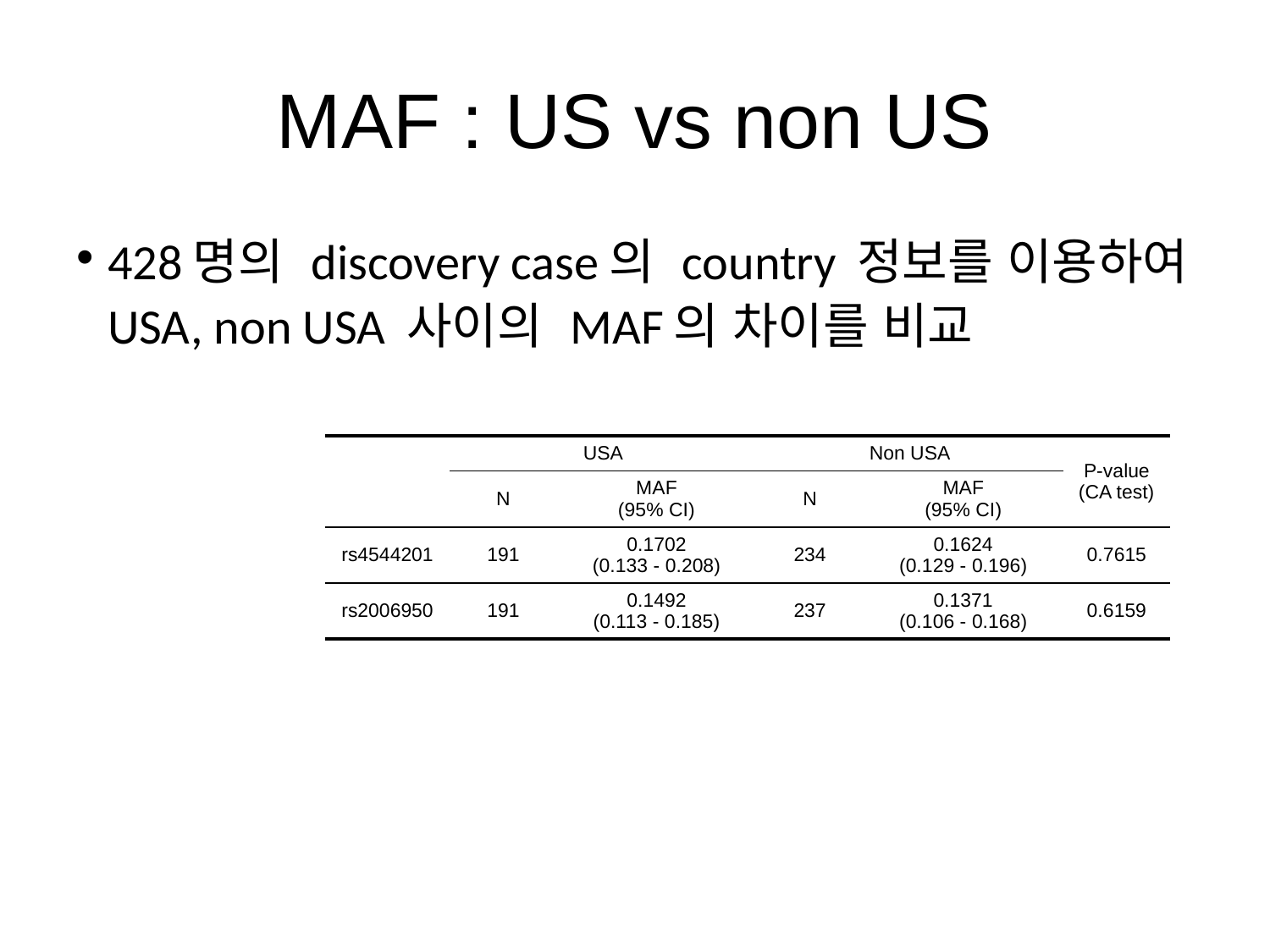

# MAF : US vs non US
428명의 discovery case의 country 정보를 이용하여 USA, non USA 사이의 MAF의 차이를 비교
|  | USA |  | Non USA |  | P-value (CA test) |
| --- | --- | --- | --- | --- | --- |
|  | N | MAF (95% CI) | N | MAF (95% CI) |  |
| rs4544201 | 191 | 0.1702 (0.133 - 0.208) | 234 | 0.1624 (0.129 - 0.196) | 0.7615 |
| rs2006950 | 191 | 0.1492 (0.113 - 0.185) | 237 | 0.1371 (0.106 - 0.168) | 0.6159 |